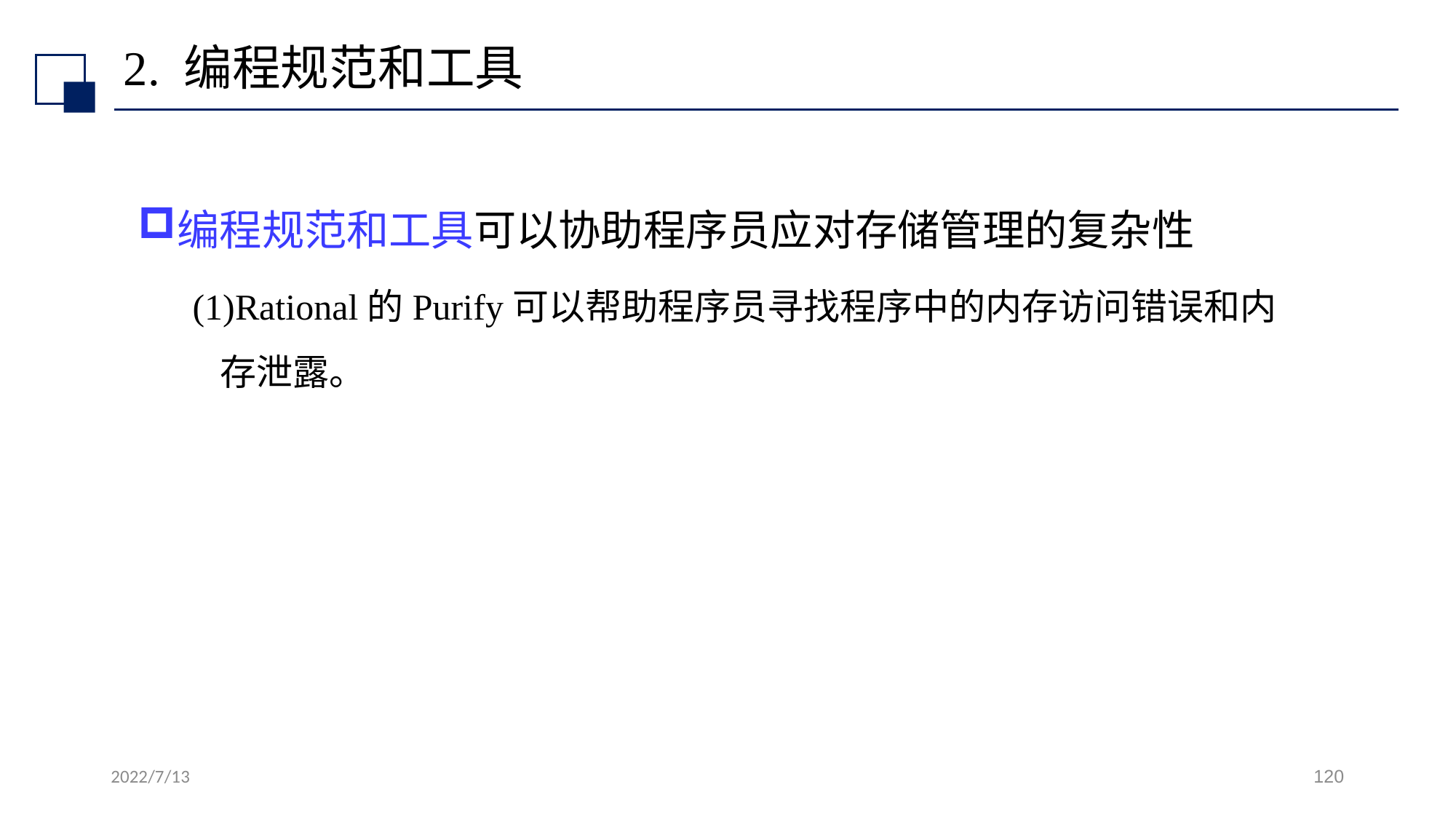

# 2. 编程规范和工具
编程规范和工具可以协助程序员应对存储管理的复杂性
(1)Rational的Purify可以帮助程序员寻找程序中的内存访问错误和内存泄露。
2022/7/13
120